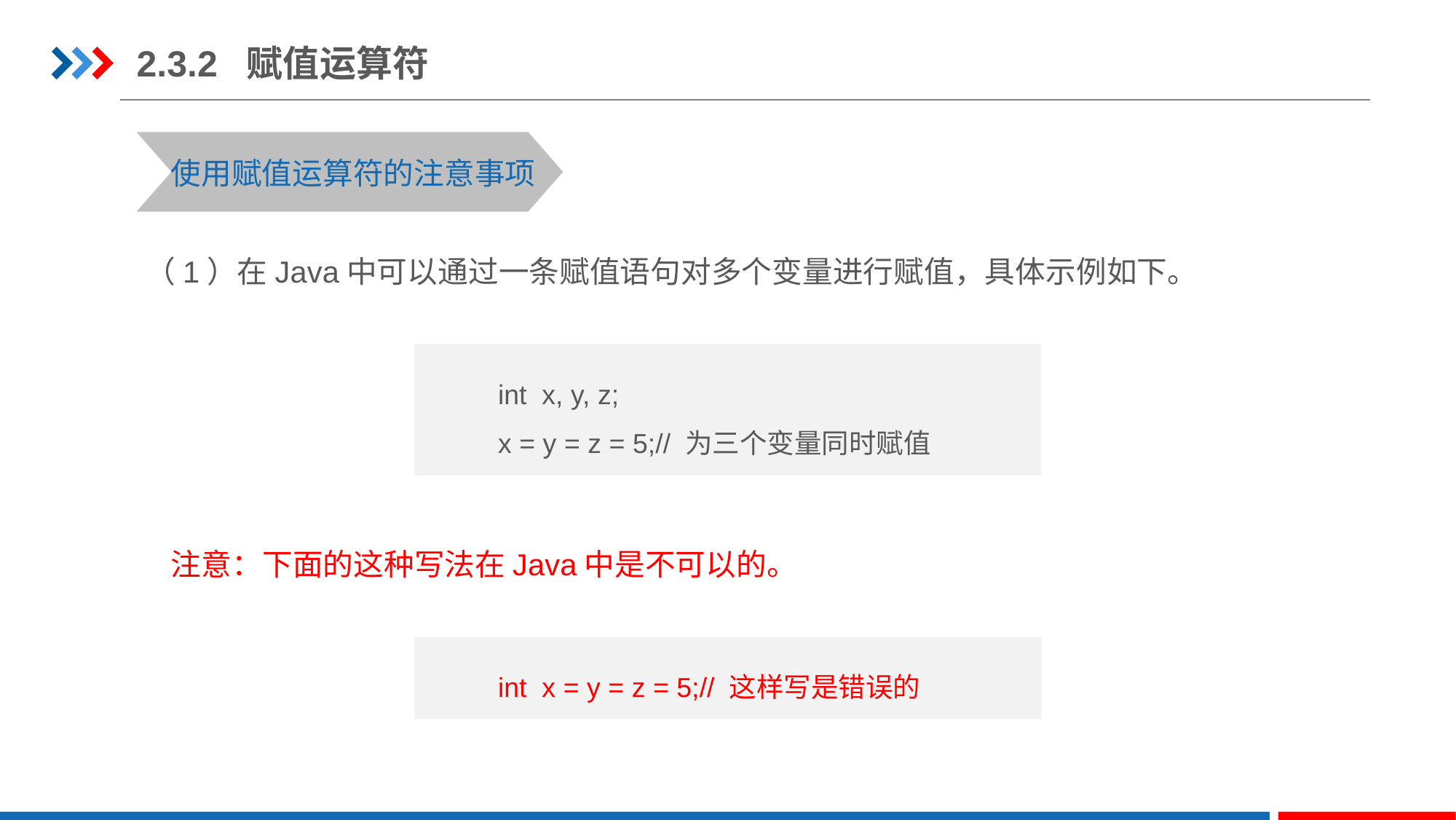

2.3.2  赋值运算符

使用赋值运算符的注意事项
（1）在Java中可以通过一条赋值语句对多个变量进行赋值，具体示例如下。
int  x, y, z;
x = y = z = 5;// 为三个变量同时赋值
注意：下面的这种写法在Java中是不可以的。
int  x = y = z = 5;// 这样写是错误的